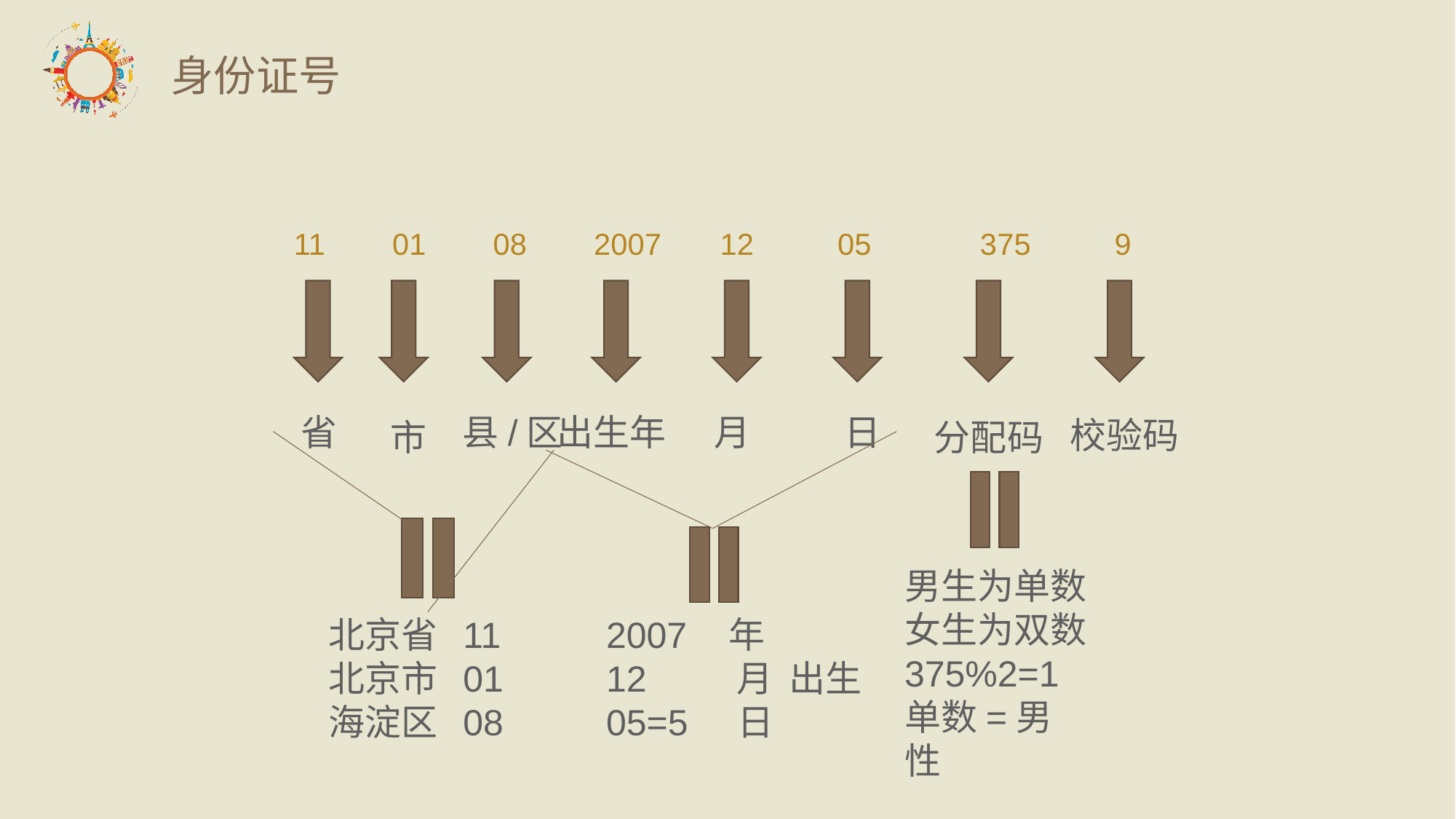

# 身份证号

	          11        01        08        2007       12          05             375          9

出生年
月
日
县/区
 省
校验码
市
分配码

男生为单数
女生为双数
375%2=1
单数=男性
北京省  11
北京市  01
海淀区  08
    年
12        月  出生
05=5    日